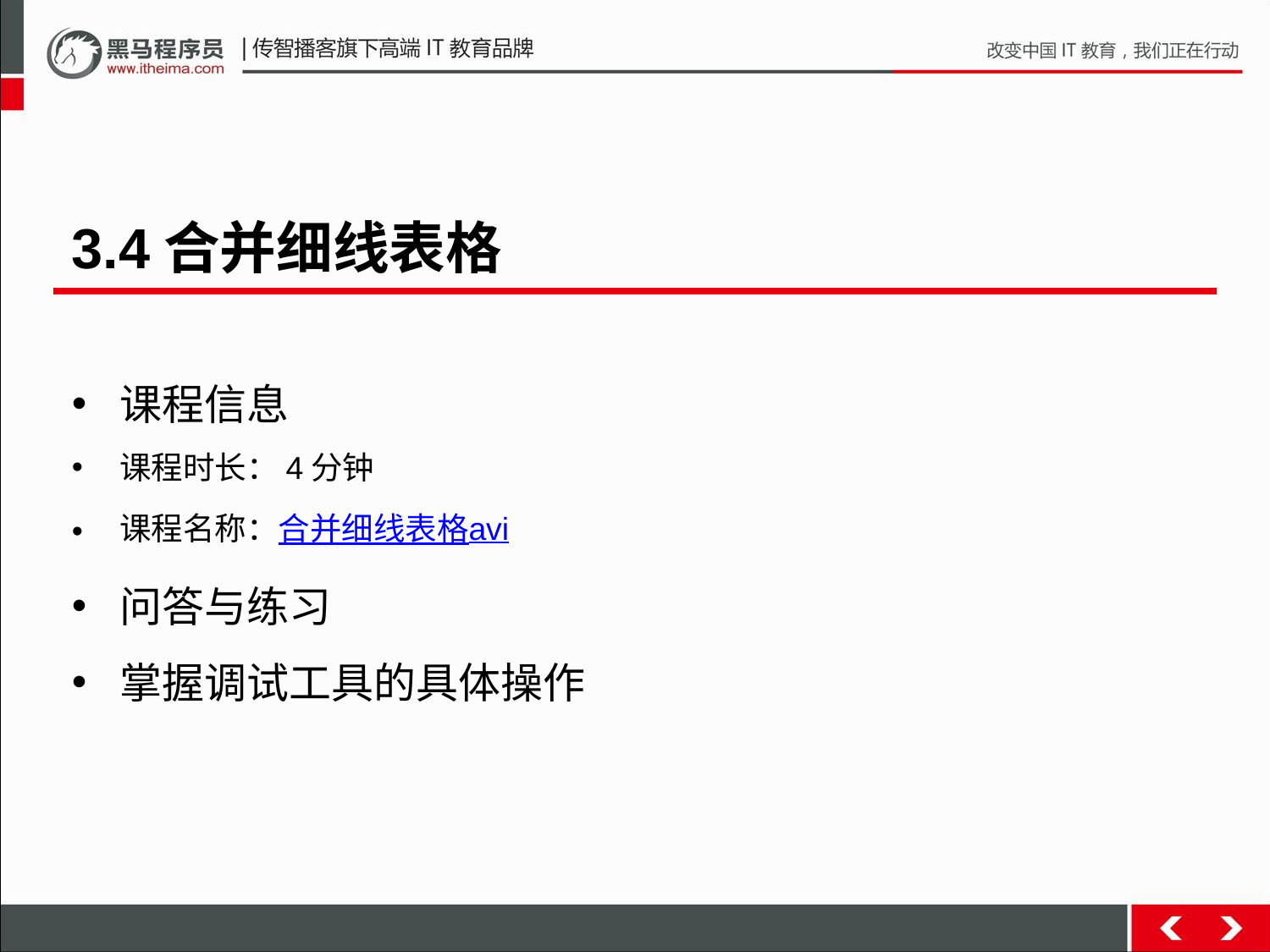

3.4合并细线表格
课程信息
课程时长：4分钟
课程名称：合并细线表格avi
问答与练习
掌握调试工具的具体操作